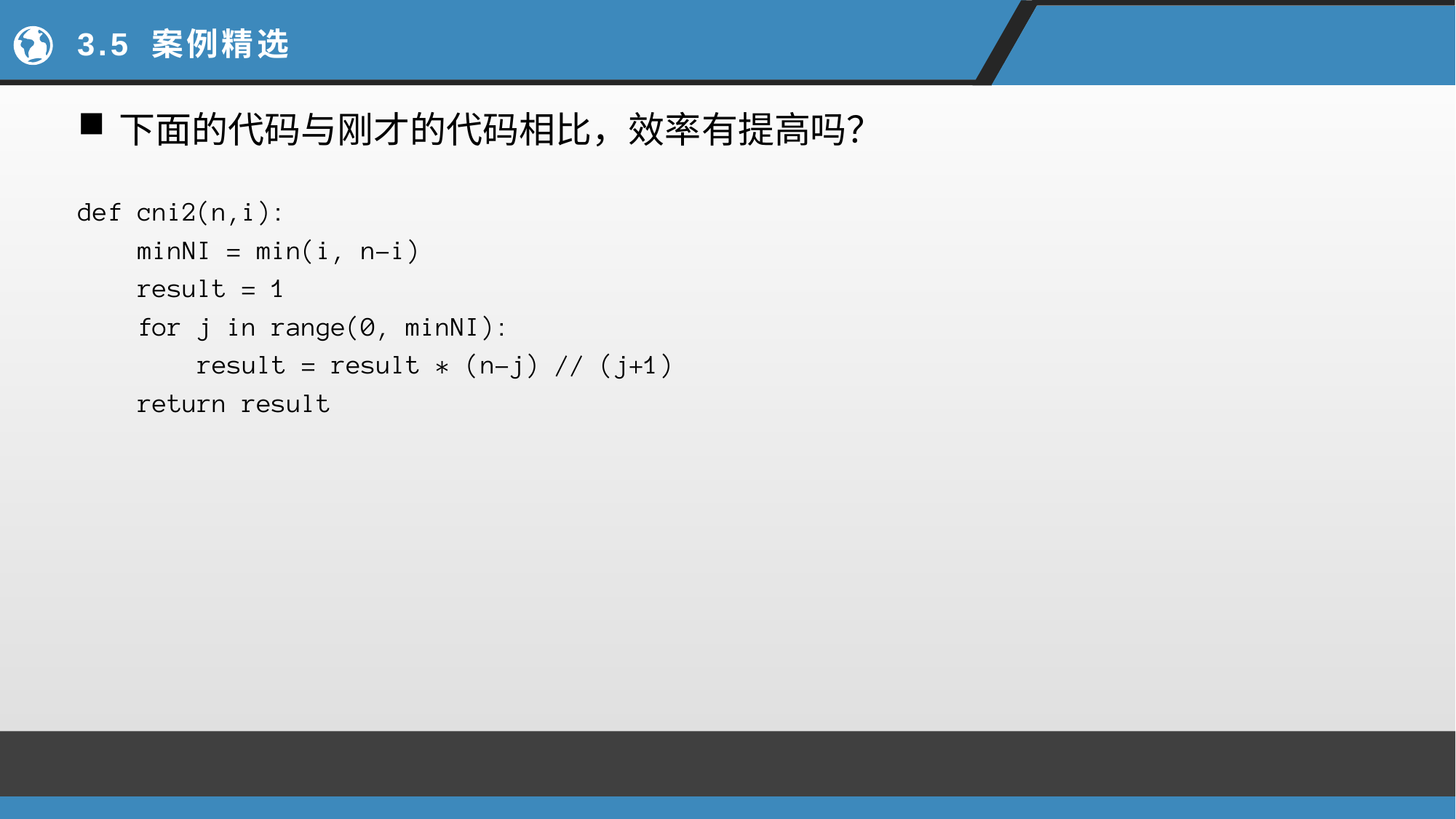

# 3.5 案例精选

下面的代码与刚才的代码相比，效率有提高吗？

def cni2(n,i):
    minNI = min(i, n-i)
    result = 1
    for j in range(0, minNI):
        result = result * (n-j) // (j+1)
    return result